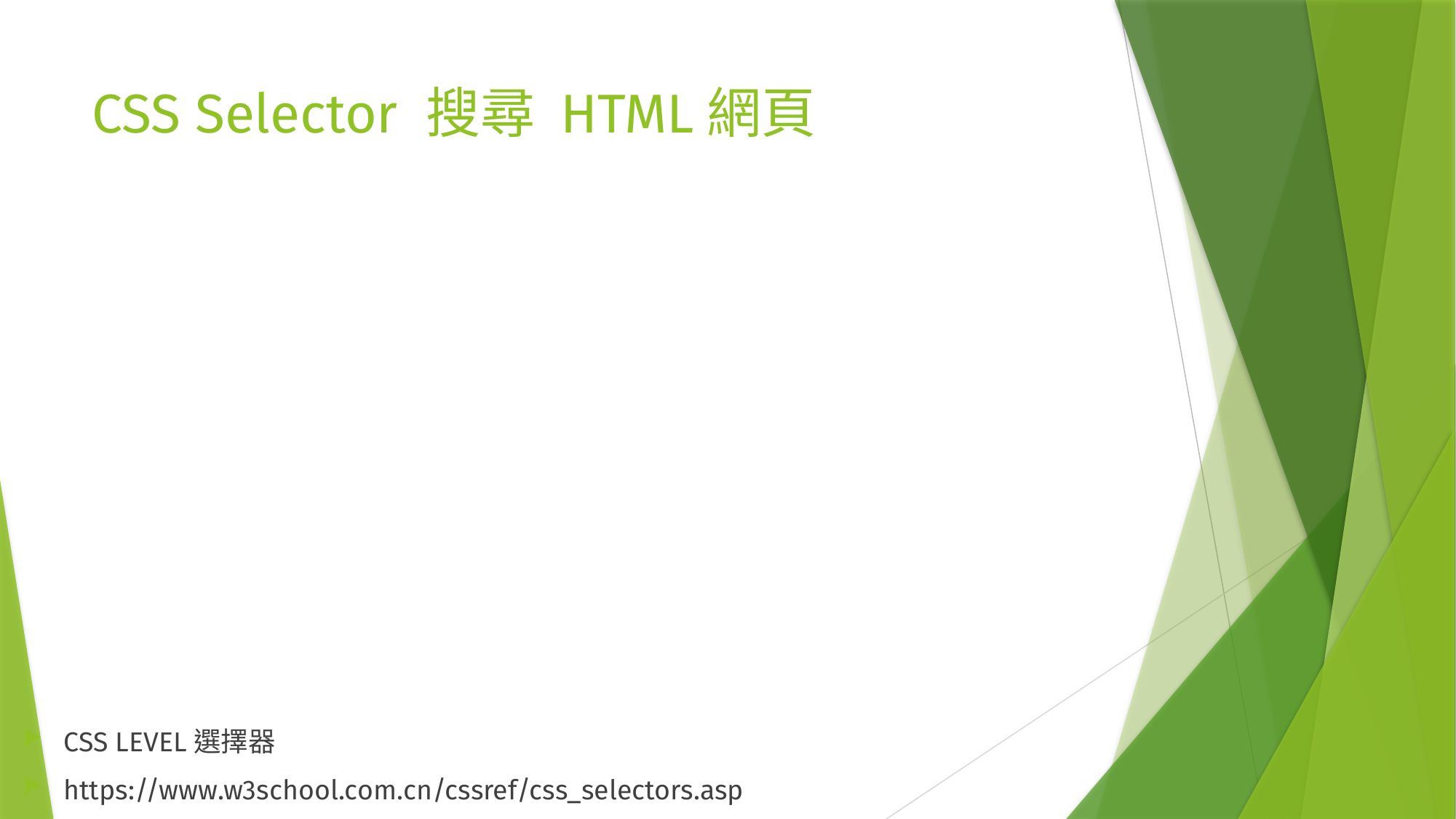

# CSS Selector 搜尋 HTML網頁
CSS LEVEL選擇器
https://www.w3school.com.cn/cssref/css_selectors.asp